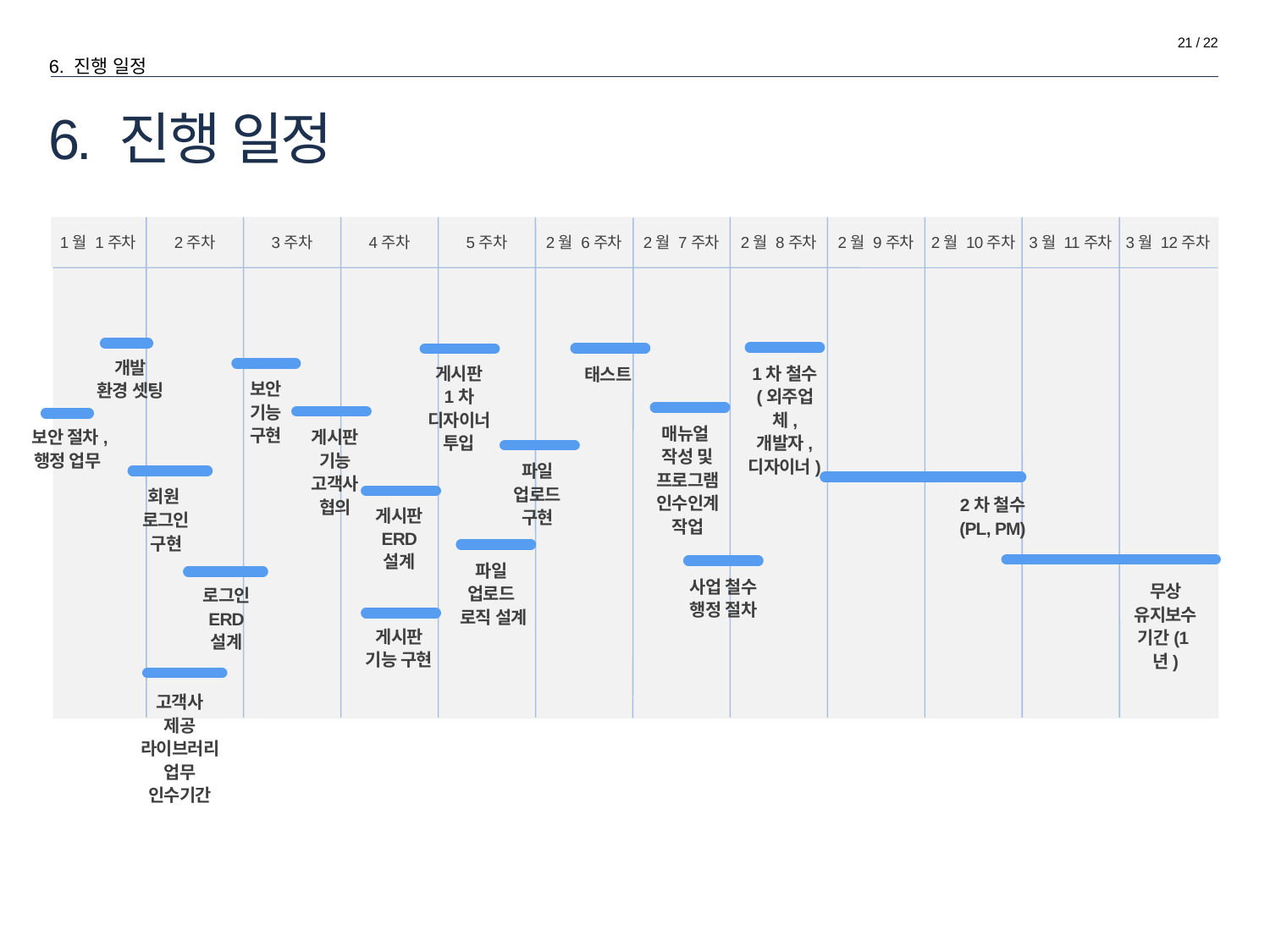

6. 진행 일정
21 / 22
# 6. 진행 일정

2월 7주차
1월 1주차

2주차
3주차
4주차
5주차
2월 6주차
2월 8주차
2월 9주차
2월 10주차
3월 11주차
3월 12주차

개발
환경 셋팅
게시판
1차
디자이너 투입
1차 철수
(외주업체, 개발자,
디자이너)
태스트
보안
기능
구현
매뉴얼
작성 및
프로그램 인수인계작업
보안 절차,
행정 업무
게시판
기능
고객사
협의
파일
업로드
구현
회원
로그인
구현
2차 철수
(PL, PM)
게시판
ERD 설계
파일
업로드
로직 설계
사업 철수
행정 절차
무상 유지보수 기간(1년)
로그인
ERD
설계
게시판
기능 구현
고객사
제공
라이브러리 업무
인수기간